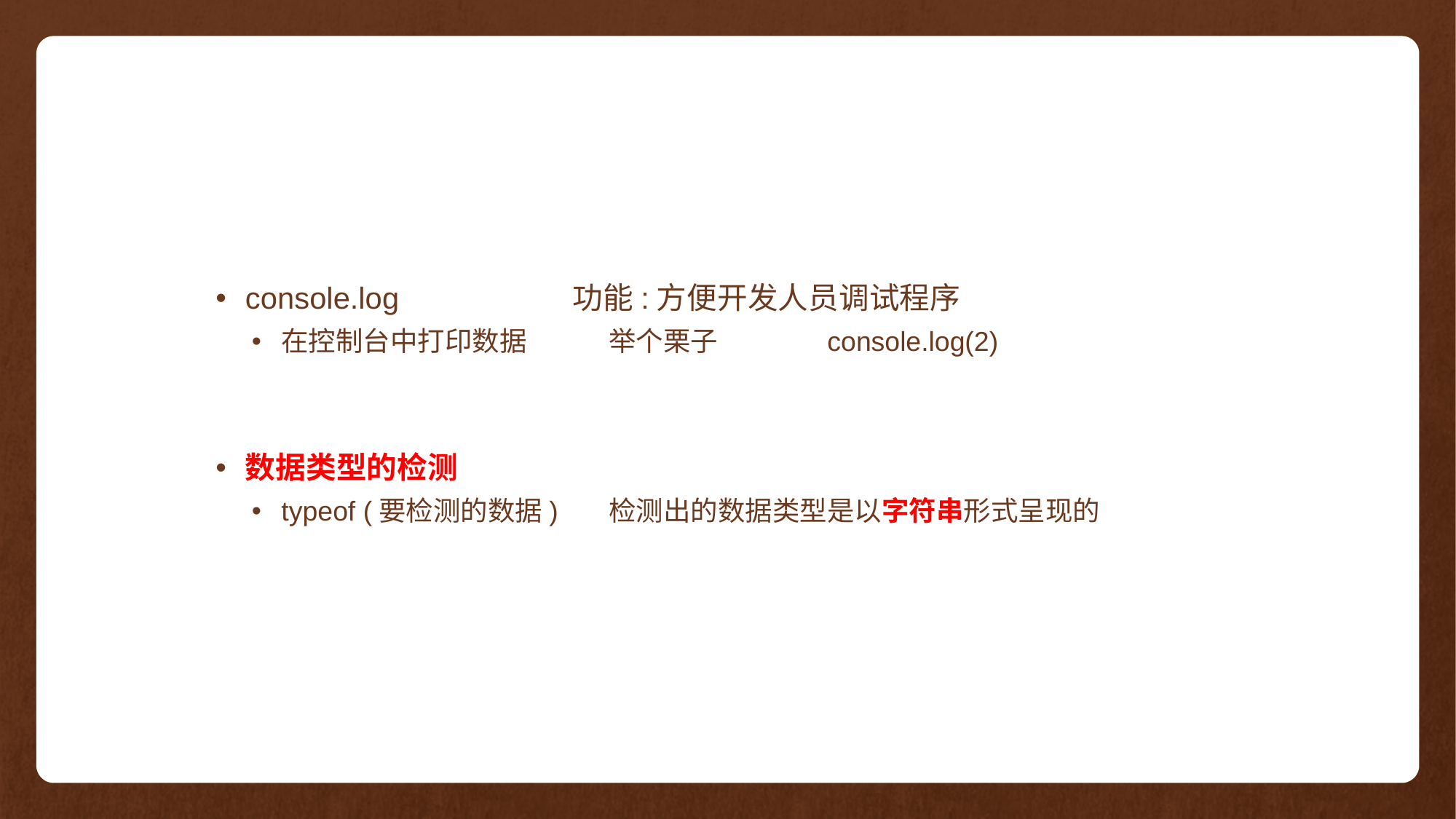

console.log		功能:方便开发人员调试程序
在控制台中打印数据	举个栗子	console.log(2)

数据类型的检测
typeof (要检测的数据)	检测出的数据类型是以字符串形式呈现的